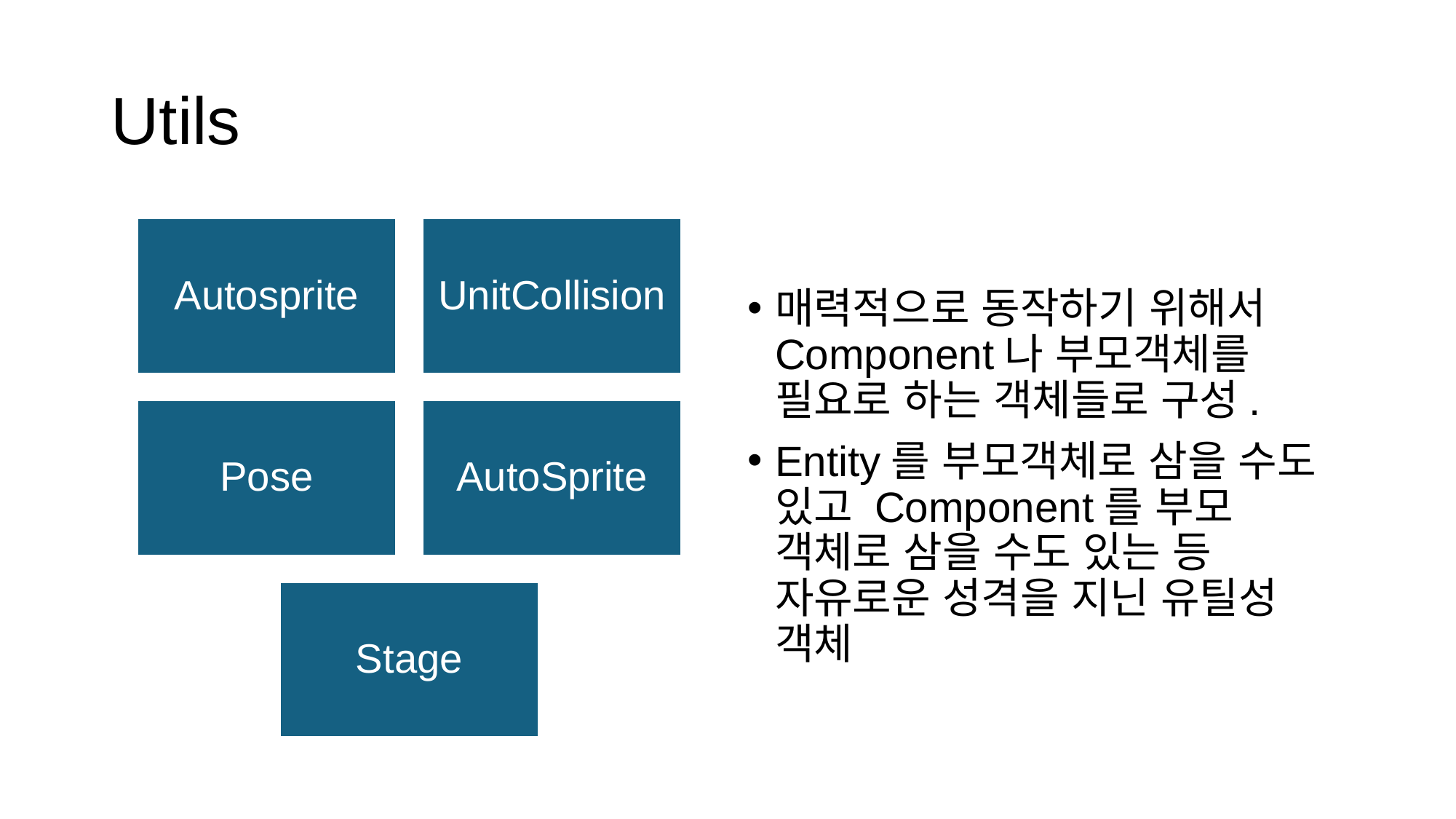

# Utils
Autosprite
UnitCollision
Pose
AutoSprite
Stage
매력적으로 동작하기 위해서 Component나 부모객체를 필요로 하는 객체들로 구성.
Entity를 부모객체로 삼을 수도 있고 Component를 부모 객체로 삼을 수도 있는 등 자유로운 성격을 지닌 유틸성 객체